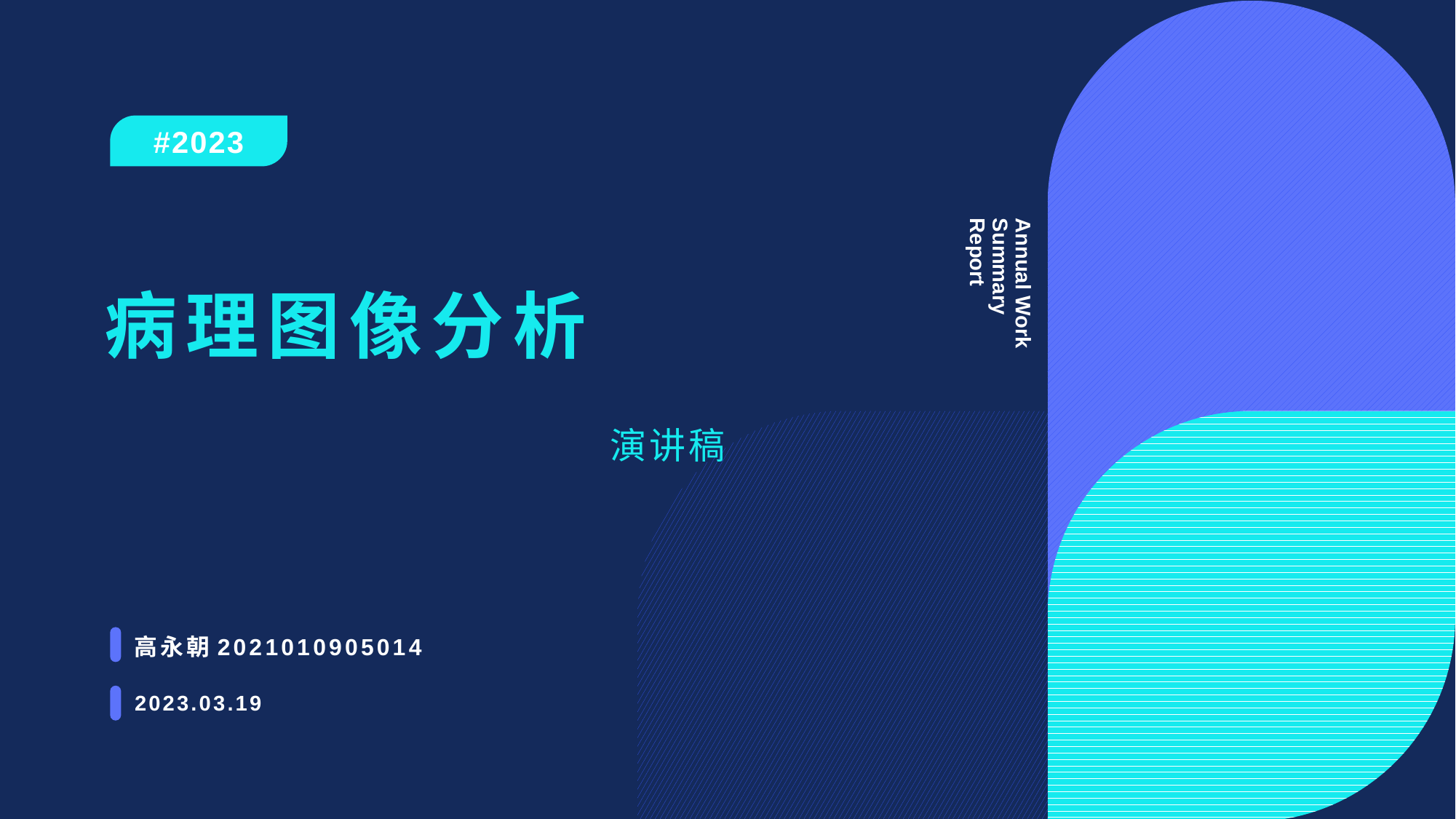

#2023
# 病理图像分析
Annual Work
Summary Report
演讲稿
高永朝2021010905014
2023.03.19